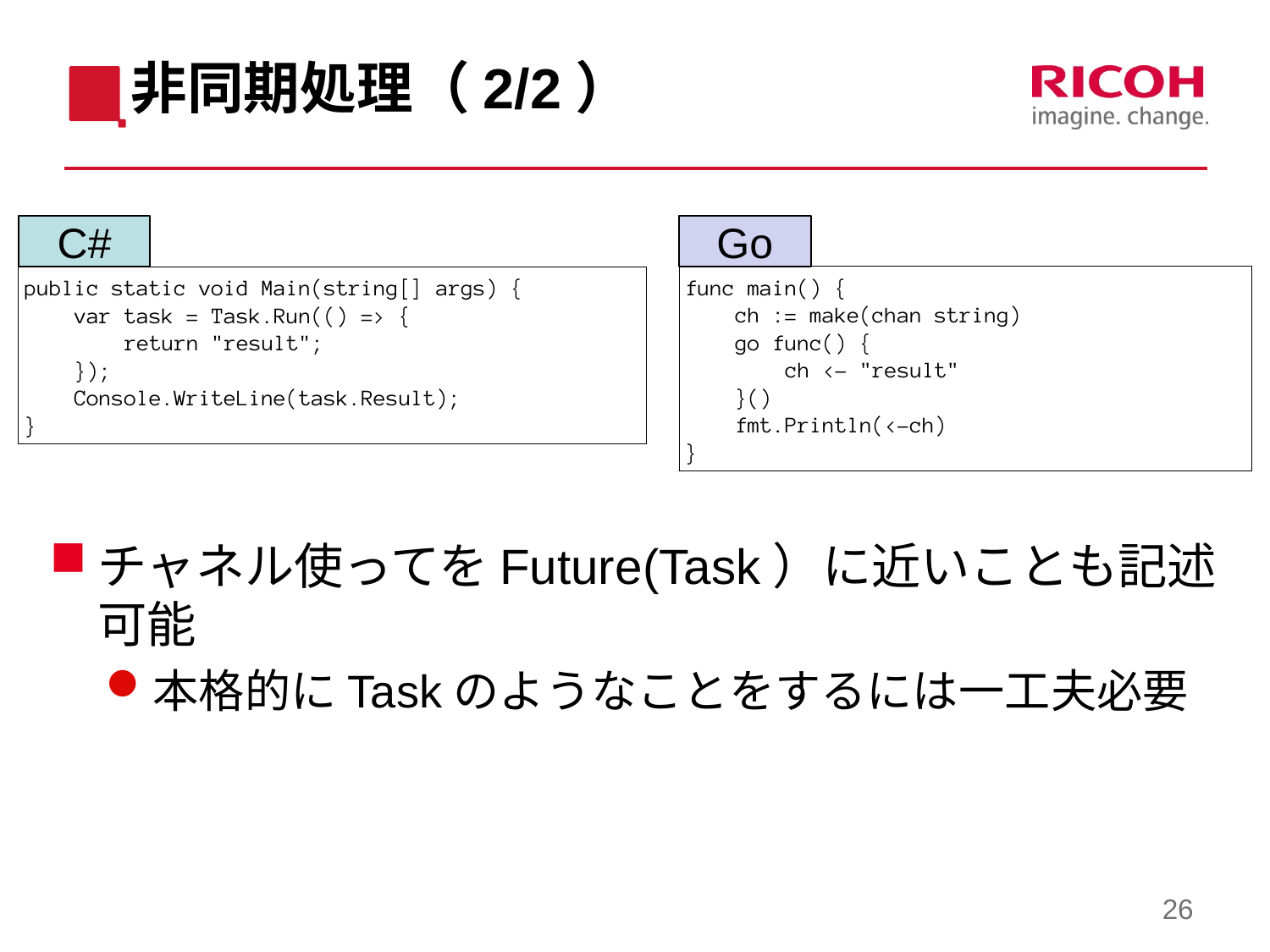

# 非同期処理（2/2）
C#

Go

func main() {
    ch := make(chan string)
    go func() {
        ch <- "result"
    }()
    fmt.Println(<-ch)
}
public static void Main(string[] args) {
    var task = Task.Run(() => {
        return "result";
    });
    Console.WriteLine(task.Result);
}
チャネル使ってをFuture(Task）に近いことも記述可能
本格的にTaskのようなことをするには一工夫必要
26